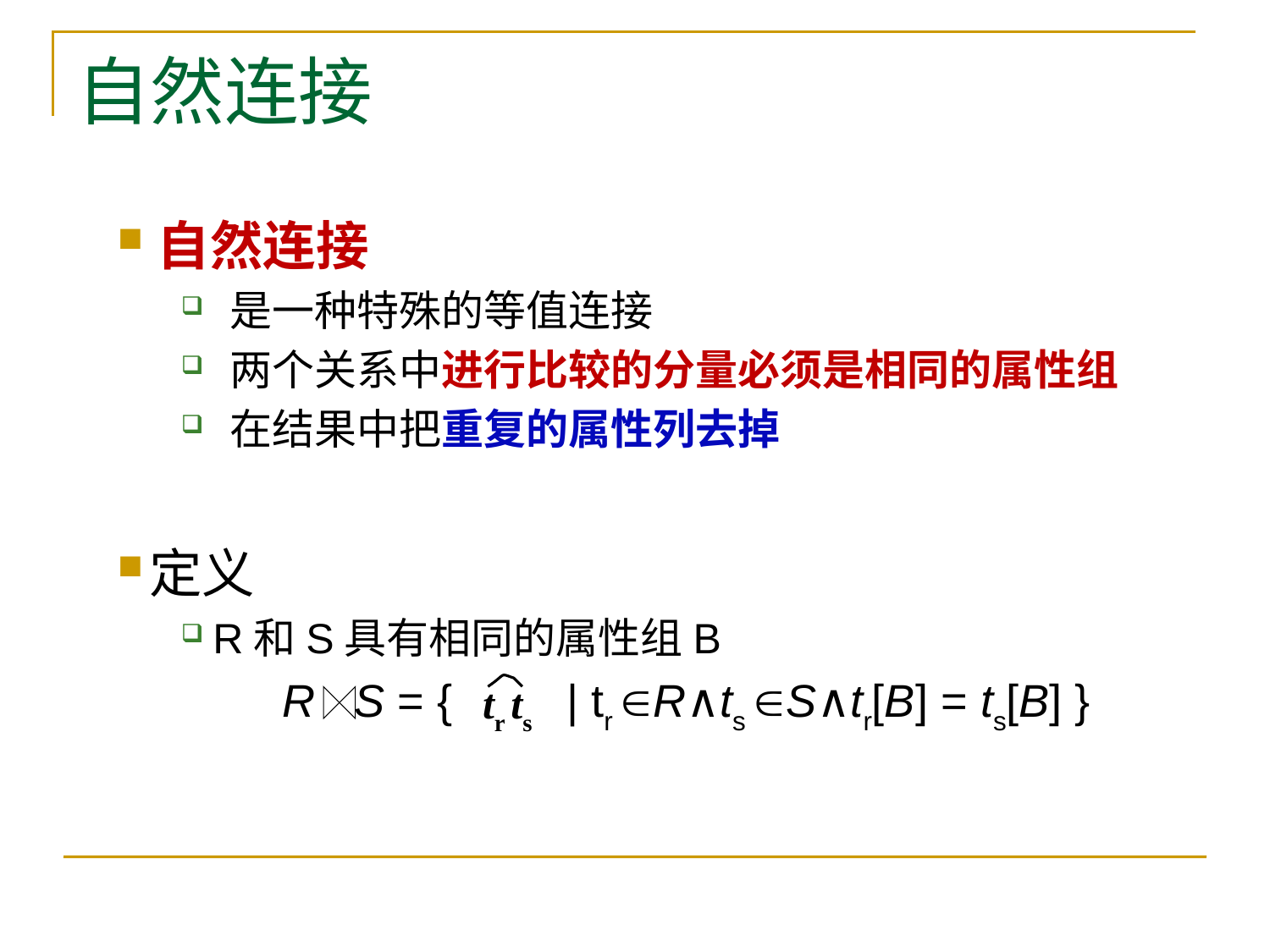

# 自然连接
自然连接
是一种特殊的等值连接
两个关系中进行比较的分量必须是相同的属性组
在结果中把重复的属性列去掉

定义
R和S具有相同的属性组B
        R   S = {         | tr ∈R∧ts ∈S∧tr[B] = ts[B] }

tr ts